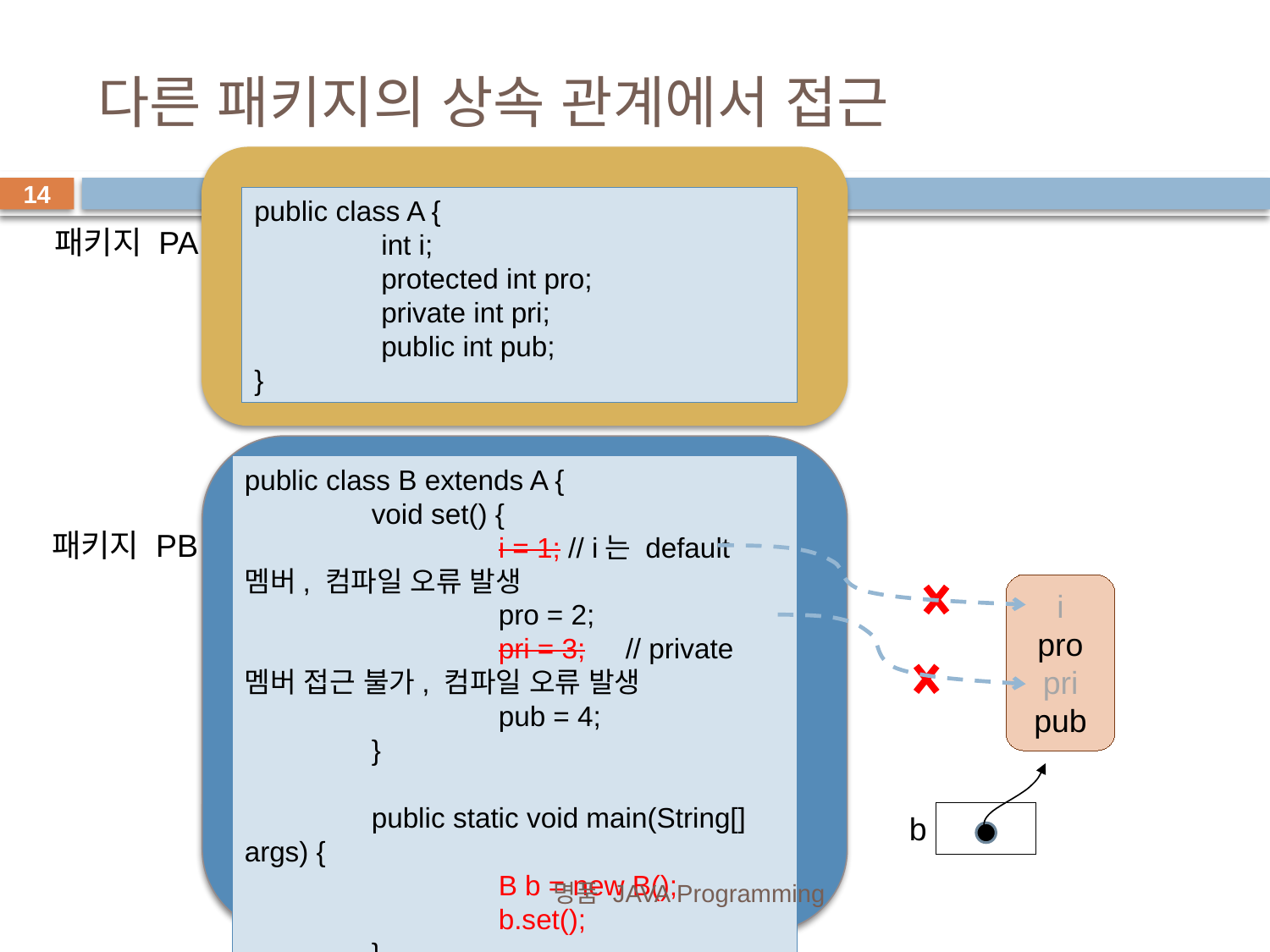

# 다른 패키지의 상속 관계에서 접근

14
public class A {
	int i;
	protected int pro;
	private int pri;
	public int pub;
}
패키지 PA

public class B extends A {
	void set() {
		i = 1; // i는 default 멤버, 컴파일 오류 발생
		pro = 2;
		pri = 3;	// private 멤버 접근 불가, 컴파일 오류 발생
		pub = 4;
	}

	public static void main(String[] args) {
		B b = new B();
		b.set();
	}
}
패키지 PB

i
pro
pri
pub

b

명품 JAVA Programming